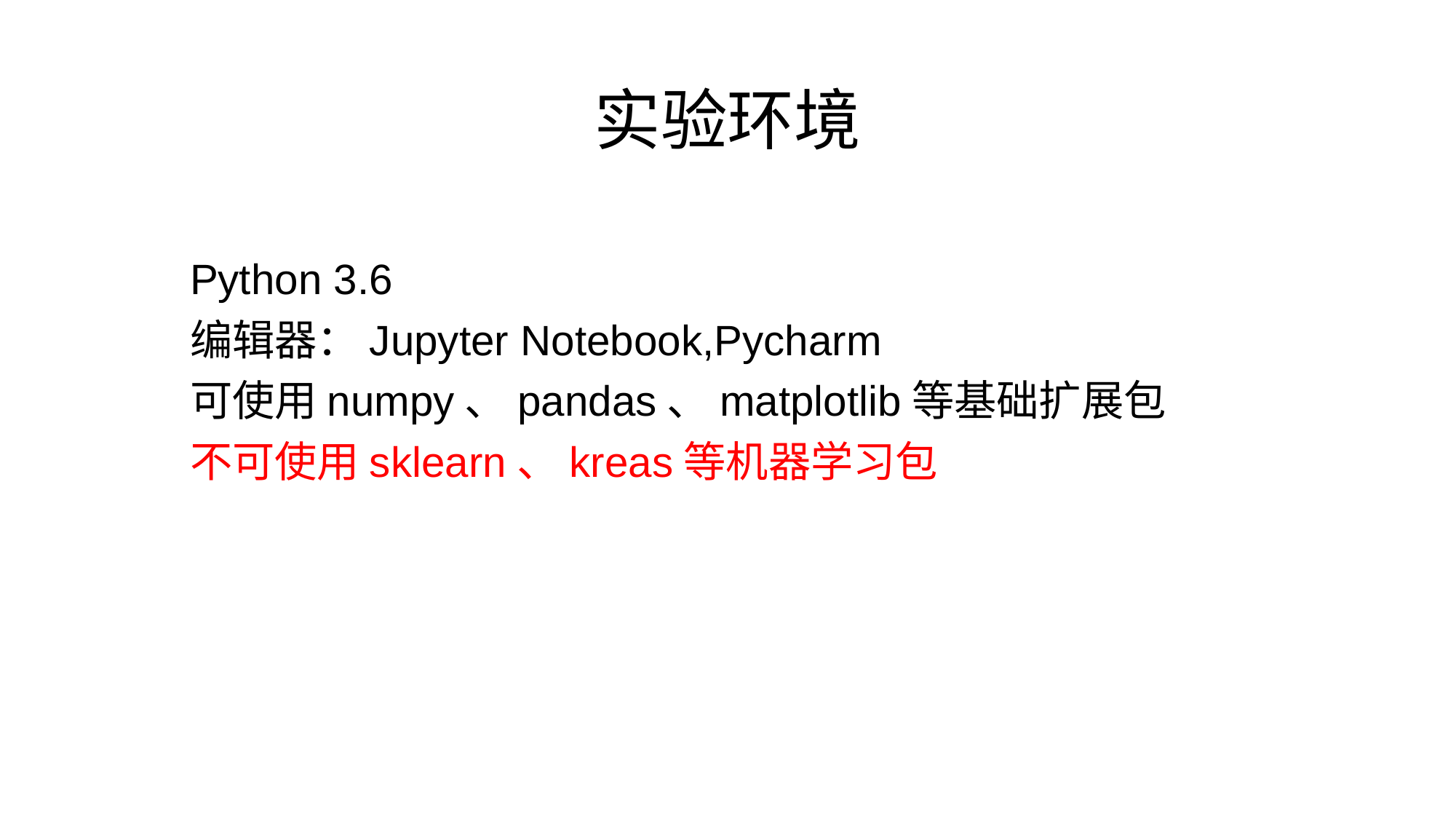

# 实验环境
Python 3.6
编辑器：Jupyter Notebook,Pycharm
可使用numpy、pandas、matplotlib等基础扩展包
不可使用sklearn、kreas等机器学习包